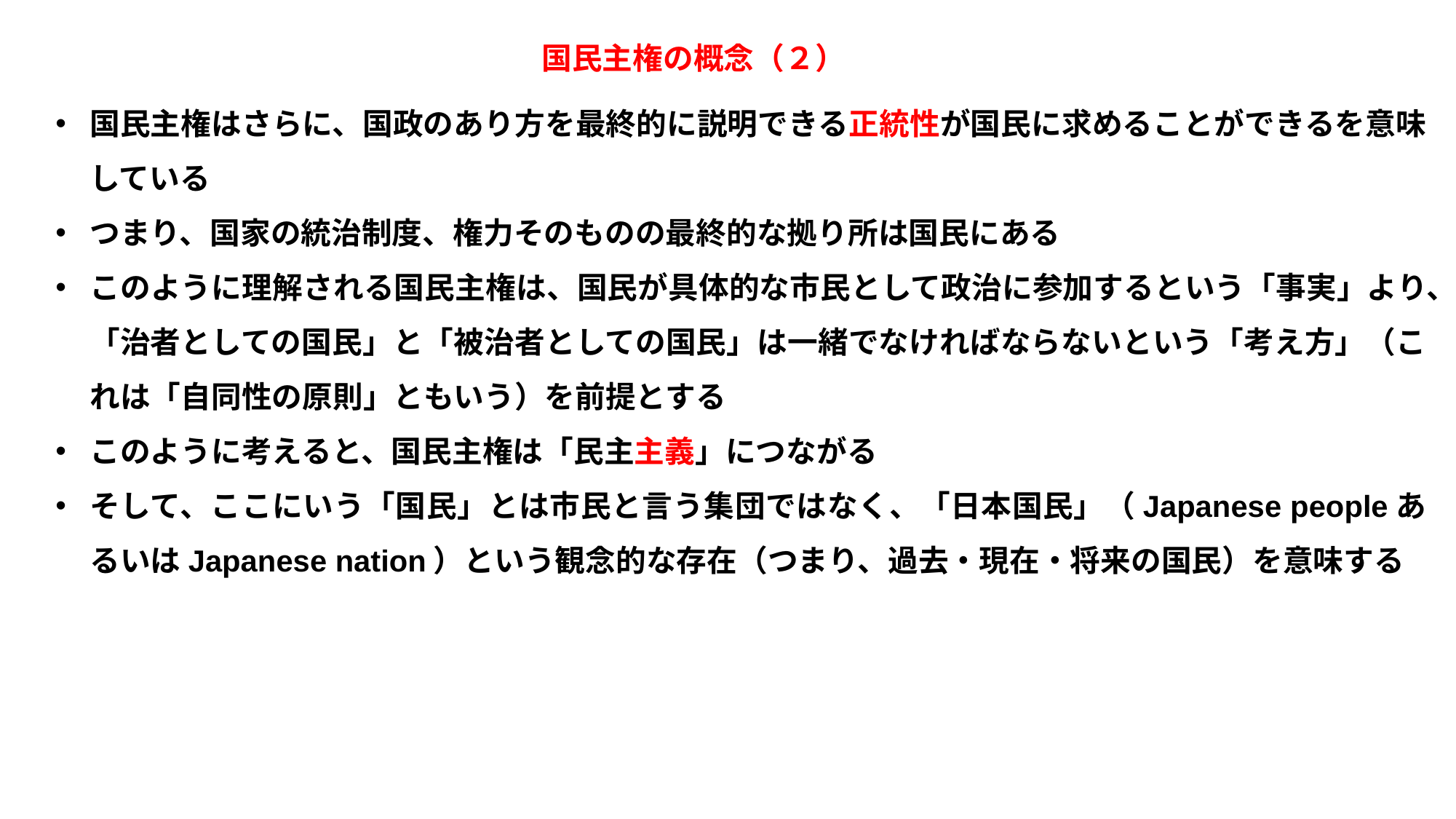

国民主権の概念（２）
国民主権はさらに、国政のあり方を最終的に説明できる正統性が国民に求めることができるを意味している
つまり、国家の統治制度、権力そのものの最終的な拠り所は国民にある
このように理解される国民主権は、国民が具体的な市民として政治に参加するという「事実」より、「治者としての国民」と「被治者としての国民」は一緒でなければならないという「考え方」（これは「自同性の原則」ともいう）を前提とする
このように考えると、国民主権は「民主主義」につながる
そして、ここにいう「国民」とは市民と言う集団ではなく、「日本国民」（Japanese peopleあるいはJapanese nation）という観念的な存在（つまり、過去・現在・将来の国民）を意味する